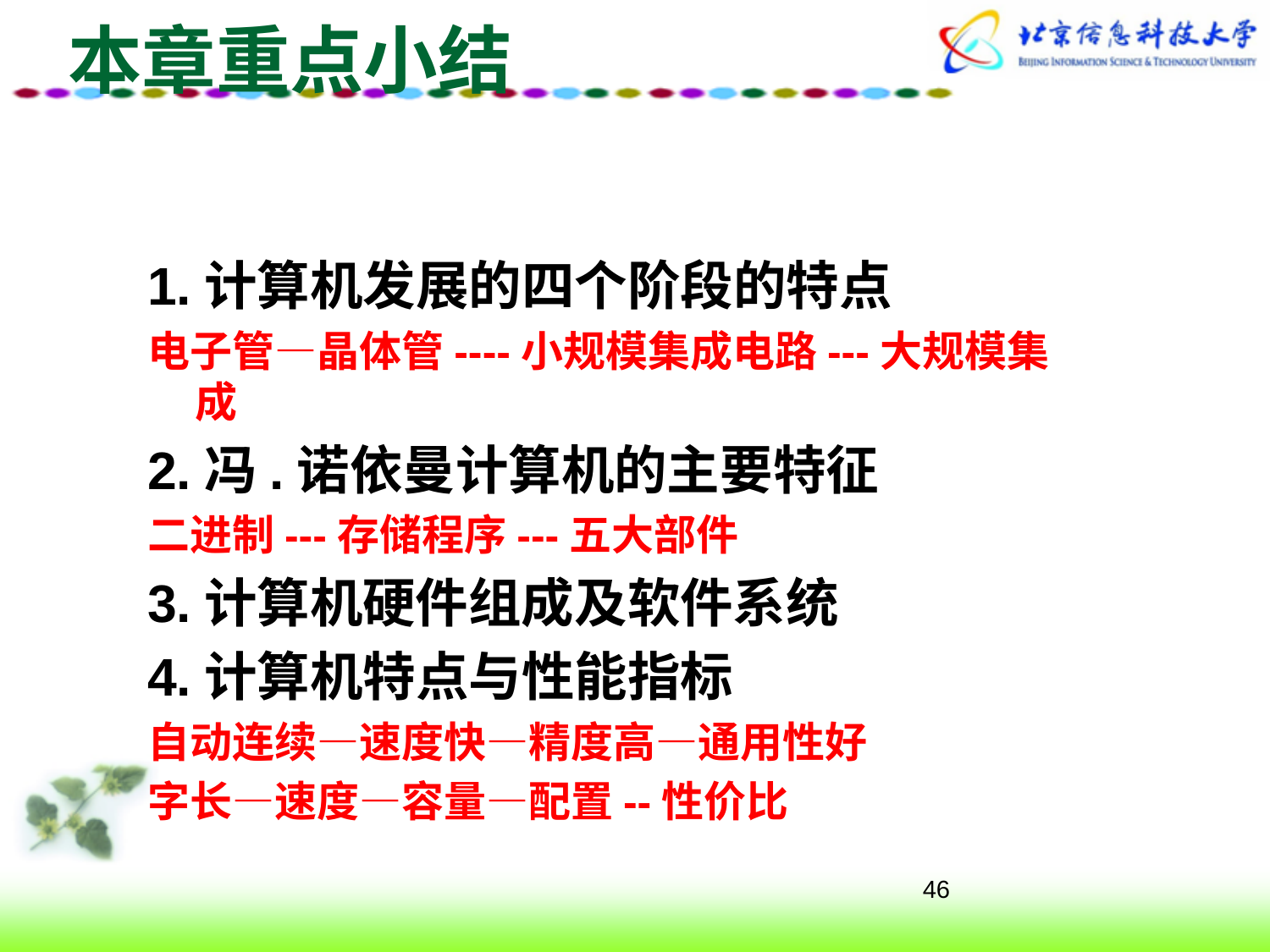

# 本章重点小结
1.计算机发展的四个阶段的特点
电子管—晶体管----小规模集成电路---大规模集成
2.冯.诺依曼计算机的主要特征
二进制---存储程序---五大部件
3.计算机硬件组成及软件系统
4.计算机特点与性能指标
自动连续—速度快—精度高—通用性好
字长—速度—容量—配置--性价比
46